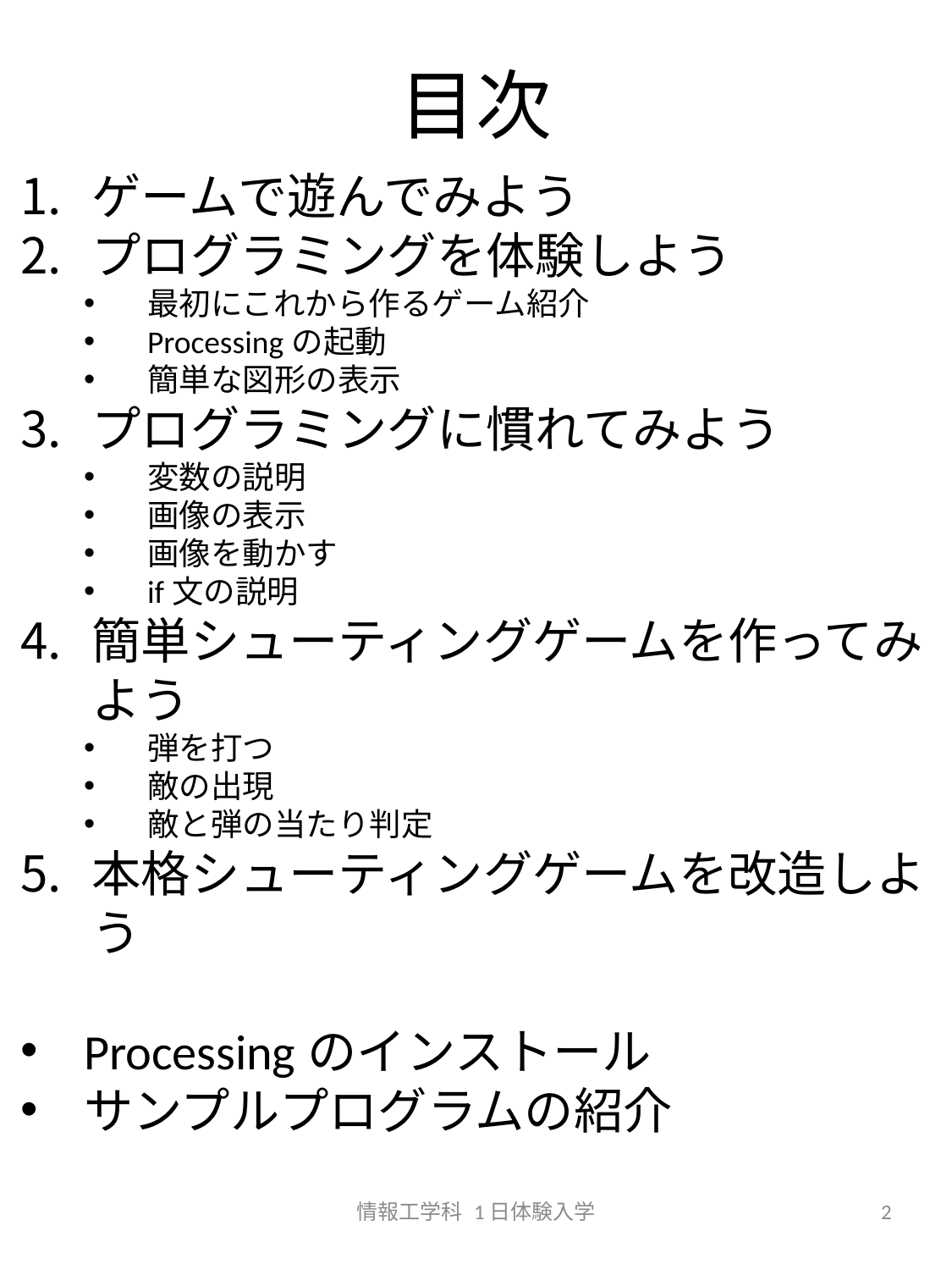

# 目次
ゲームで遊んでみよう
プログラミングを体験しよう
最初にこれから作るゲーム紹介
Processingの起動
簡単な図形の表示
プログラミングに慣れてみよう
変数の説明
画像の表示
画像を動かす
if文の説明
簡単シューティングゲームを作ってみよう
弾を打つ
敵の出現
敵と弾の当たり判定
本格シューティングゲームを改造しよう

Processingのインストール
サンプルプログラムの紹介

情報工学科 1日体験入学
2